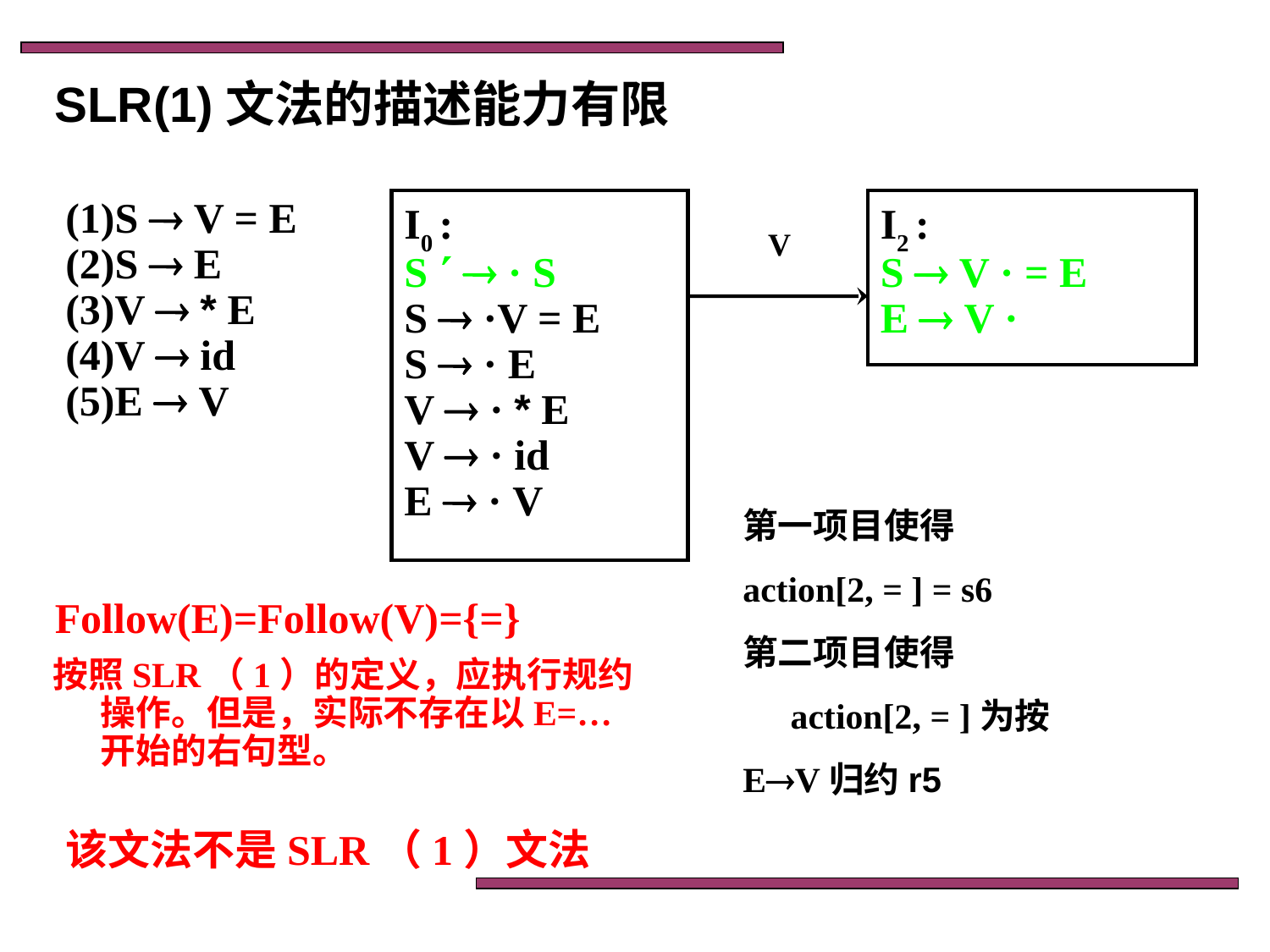

SLR(1)文法的描述能力有限
(1)S → V = E
(2)S → E
(3)V → * E
(4)V → id
(5)E → V
I0 :
S ′ → · S
S → ·V = E
S → · E
V → · * E
V → · id
E → · V
I2 :
S → V · = E
E → V ·
V

第一项目使得
action[2, = ] = s6
第二项目使得
	action[2, = ]为按
E→V归约r5

Follow(E)=Follow(V)={=}
按照SLR（1）的定义，应执行规约操作。但是，实际不存在以E=…开始的右句型。

该文法不是SLR（1）文法